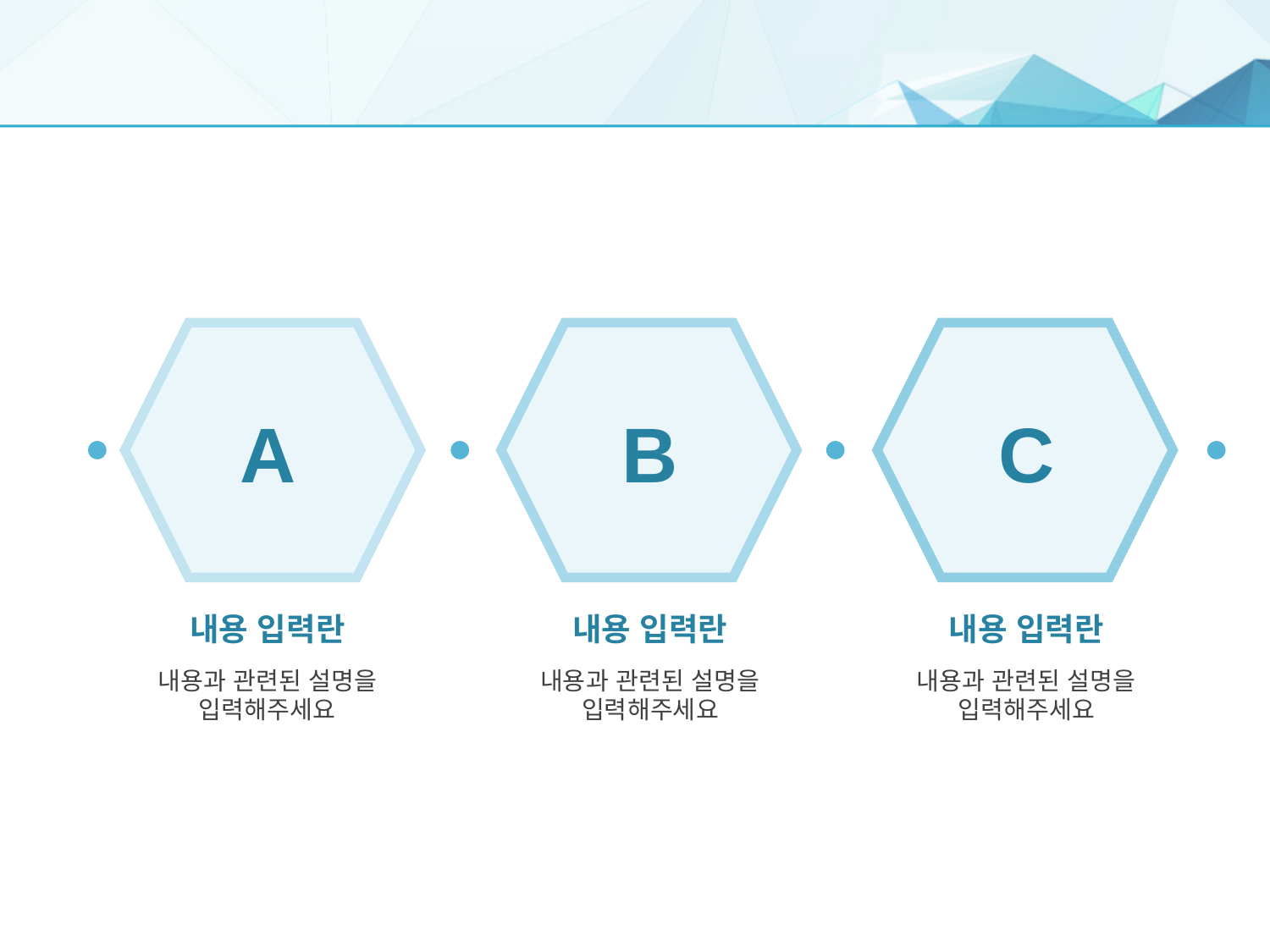

#

A
B
C

내용 입력란
내용 입력란
내용 입력란
내용과 관련된 설명을
입력해주세요
내용과 관련된 설명을
입력해주세요
내용과 관련된 설명을
입력해주세요